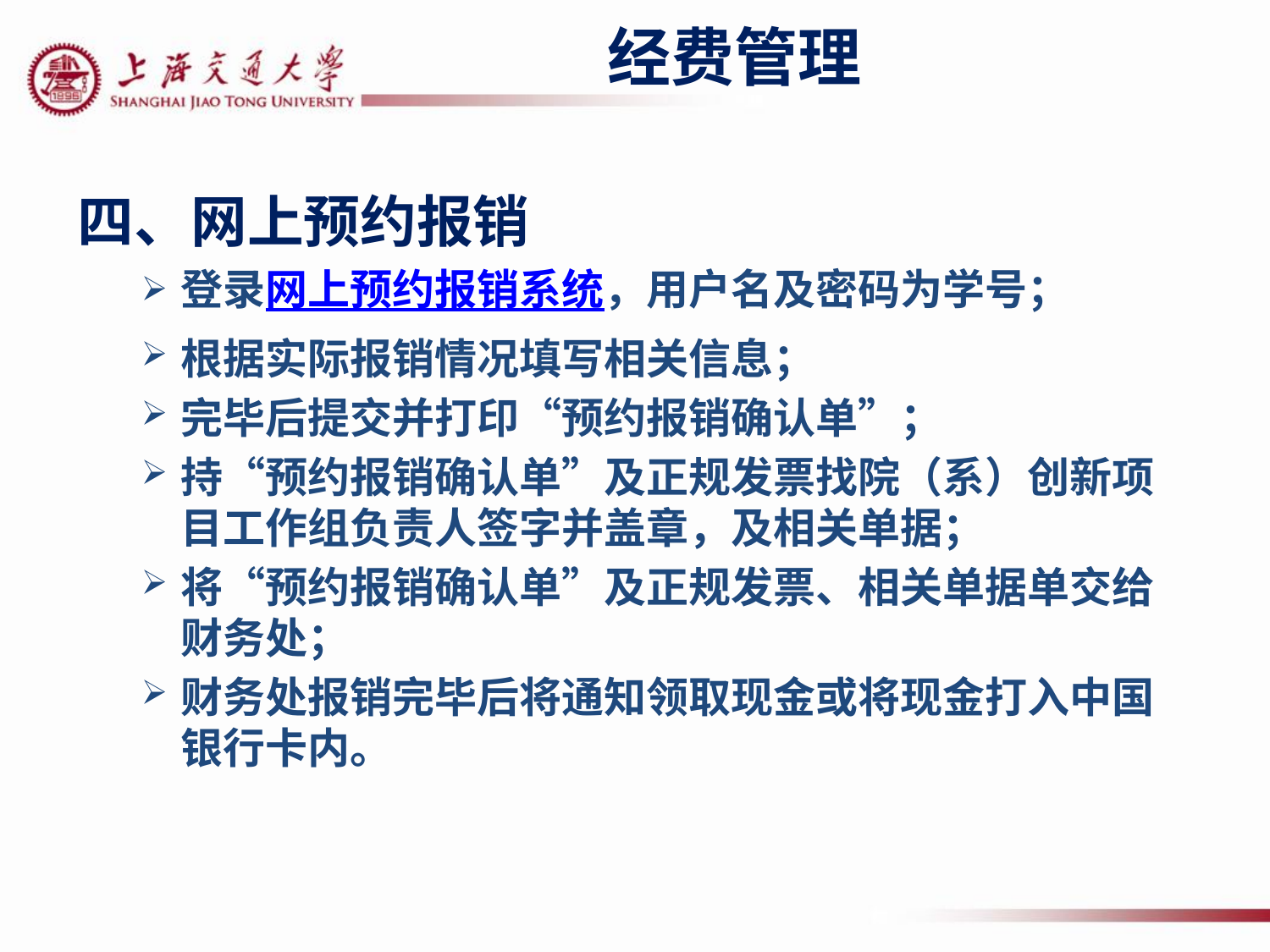

# 经费管理
四、网上预约报销
登录网上预约报销系统，用户名及密码为学号；
根据实际报销情况填写相关信息；
完毕后提交并打印“预约报销确认单”；
持“预约报销确认单”及正规发票找院（系）创新项目工作组负责人签字并盖章，及相关单据；
将“预约报销确认单”及正规发票、相关单据单交给财务处；
财务处报销完毕后将通知领取现金或将现金打入中国银行卡内。